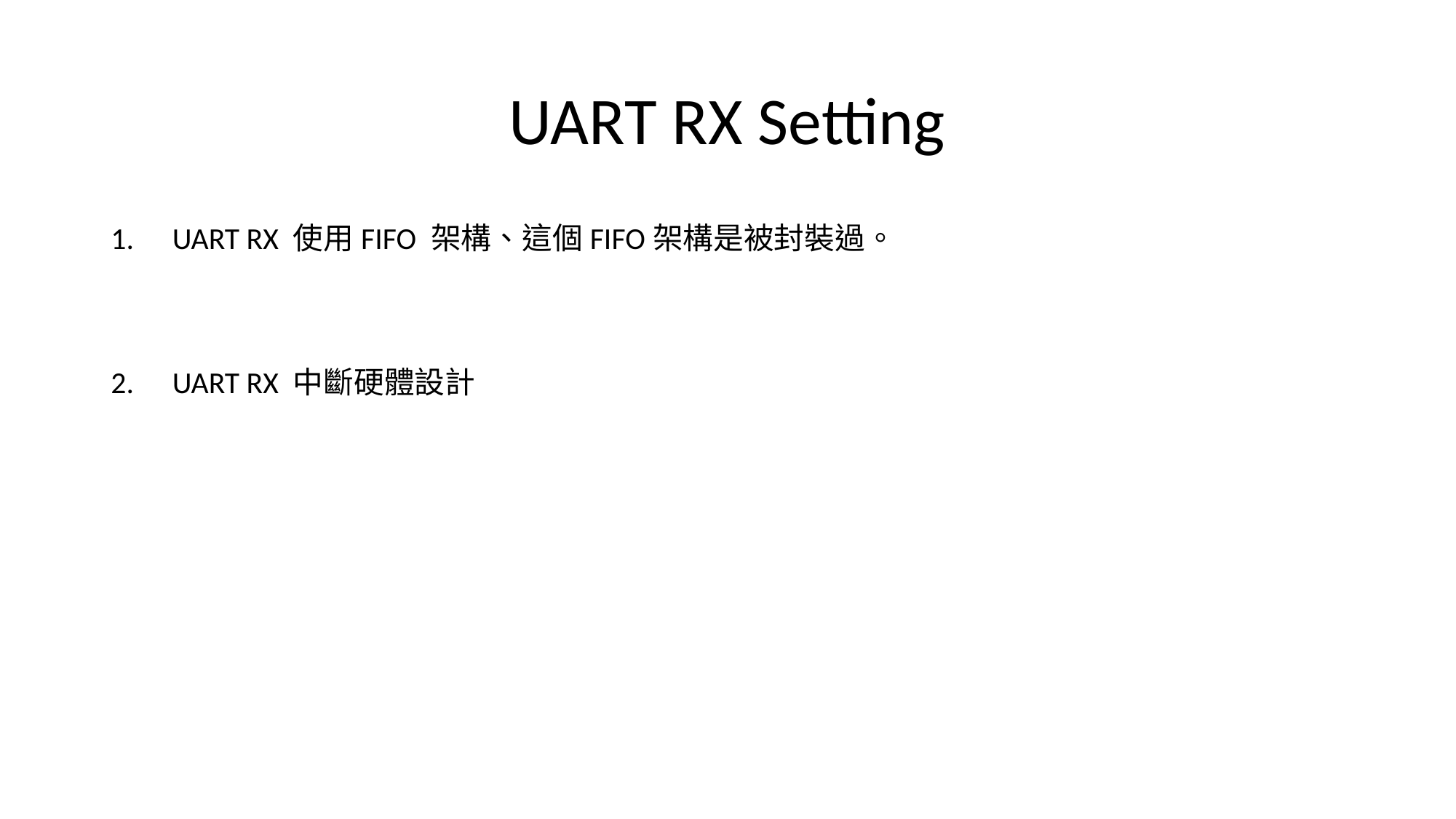

# UART RX Setting
UART RX 使用FIFO 架構、這個FIFO架構是被封裝過。

UART RX 中斷硬體設計